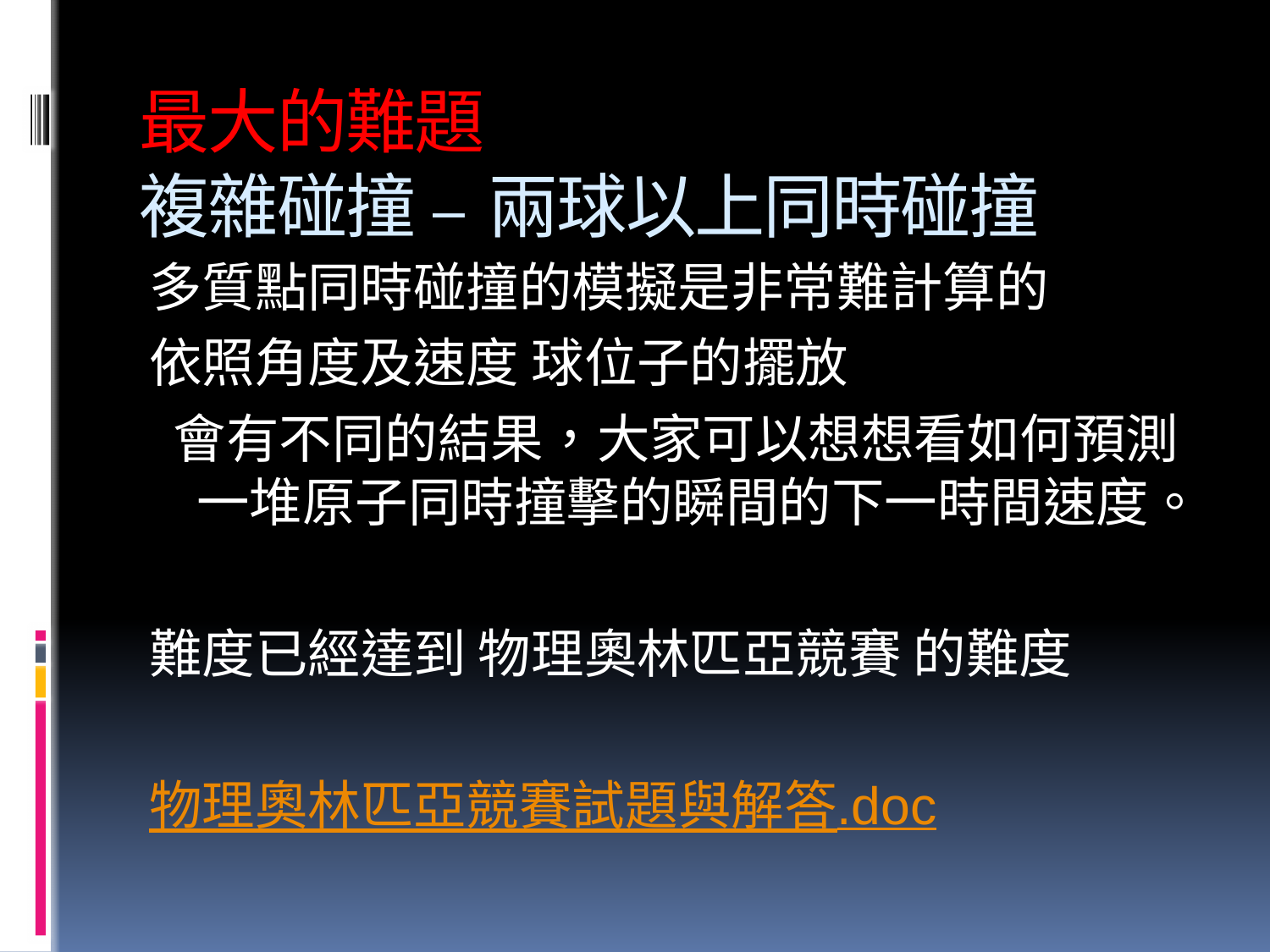

# 最大的難題 複雜碰撞-兩球以上同時碰撞
多質點同時碰撞的模擬是非常難計算的
依照角度及速度 球位子的擺放
 會有不同的結果，大家可以想想看如何預測一堆原子同時撞擊的瞬間的下一時間速度。

難度已經達到 物理奧林匹亞競賽 的難度

物理奧林匹亞競賽試題與解答.doc